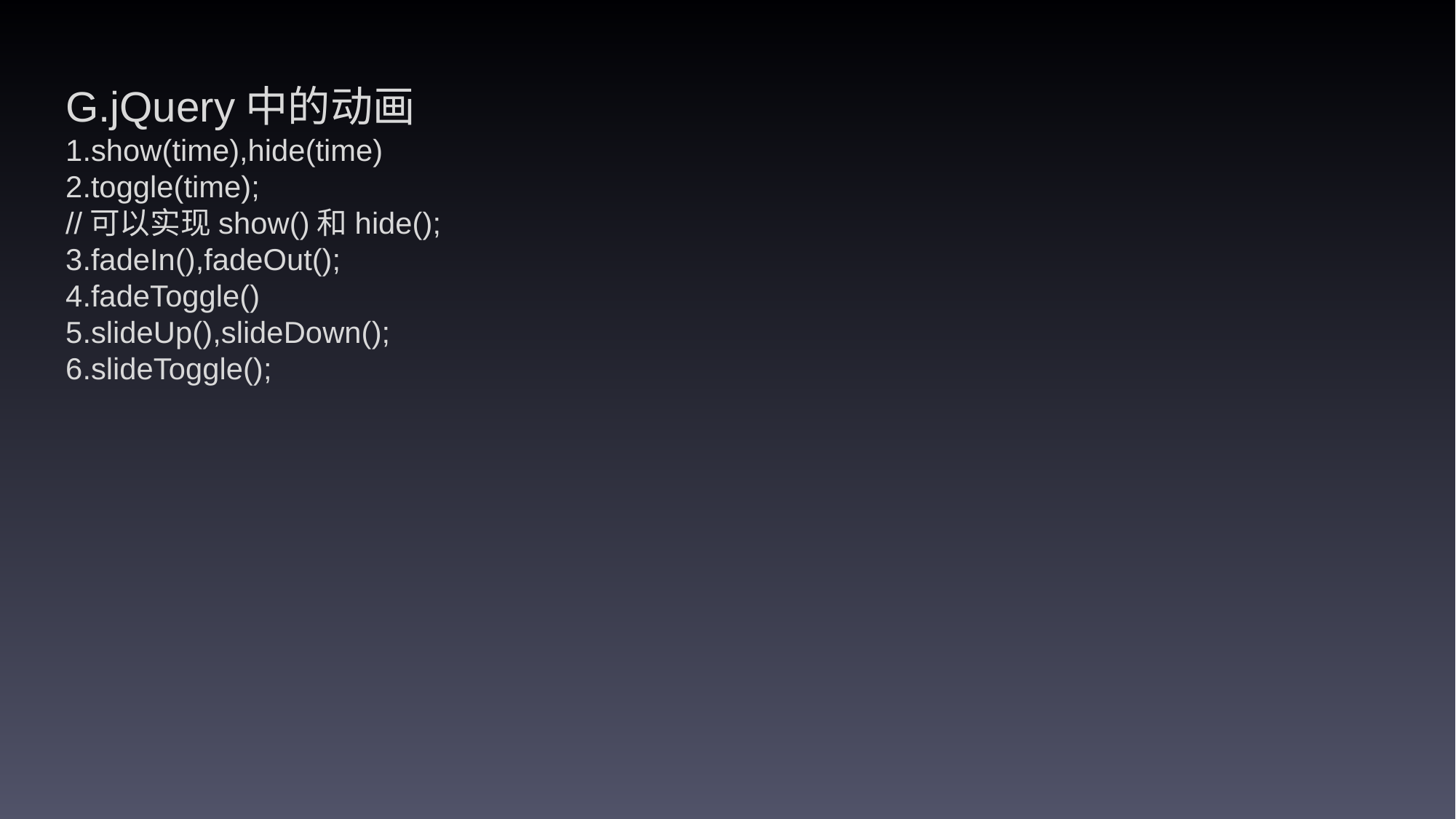

G.jQuery中的动画
1.show(time),hide(time)
2.toggle(time);
//可以实现show()和hide();
3.fadeIn(),fadeOut();
4.fadeToggle()
5.slideUp(),slideDown();
6.slideToggle();